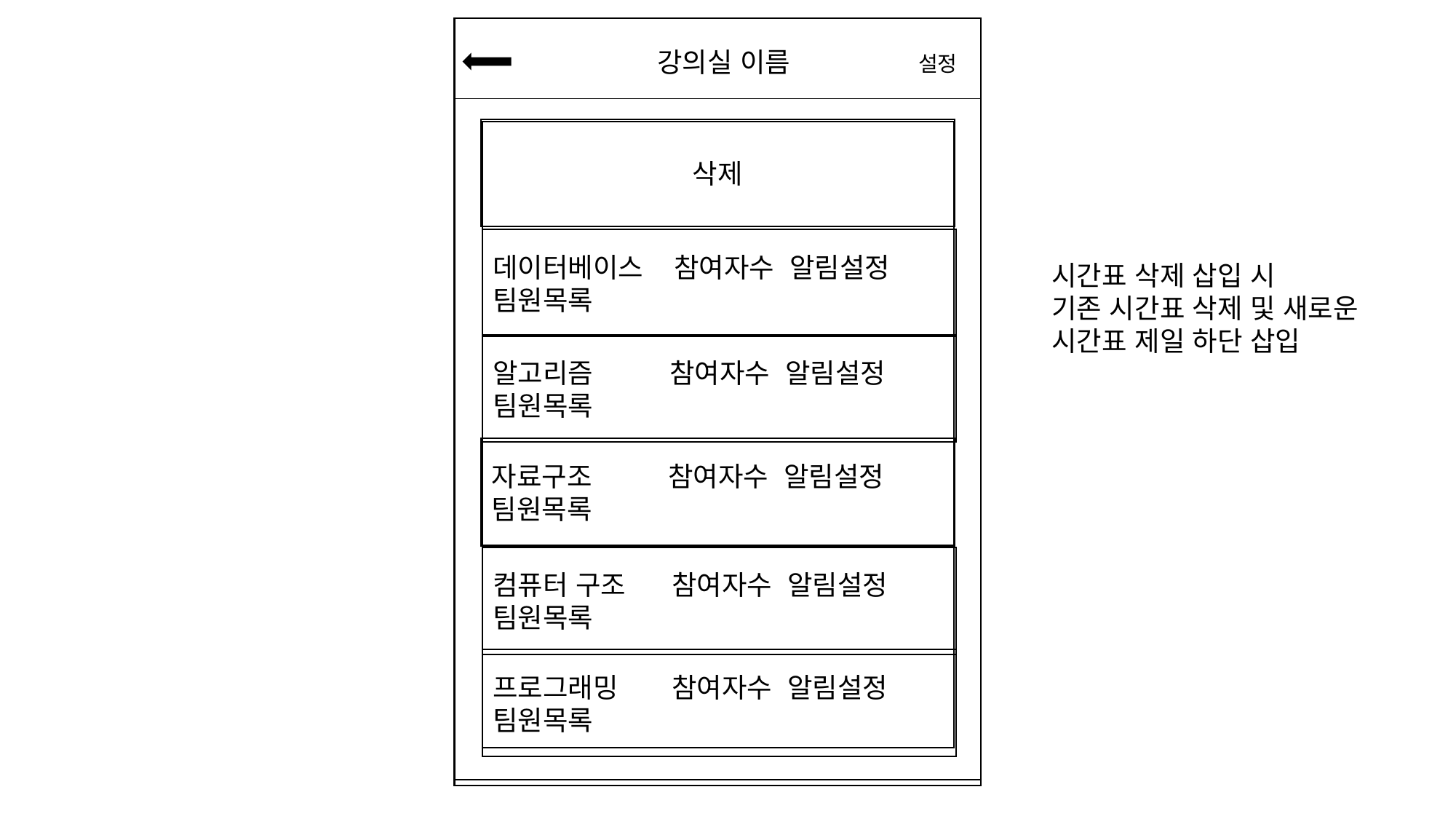

강의실 이름
강의실 이름
설정
설정

삭제

데이터베이스    참여자수  알림설정
팀원목록
시간표 삭제 삽입 시
기존 시간표 삭제 및 새로운 시간표 제일 하단 삽입
알고리즘          참여자수  알림설정
팀원목록
자료구조          참여자수  알림설정
팀원목록
컴퓨터 구조      참여자수  알림설정
팀원목록
프로그래밍       참여자수  알림설정
팀원목록